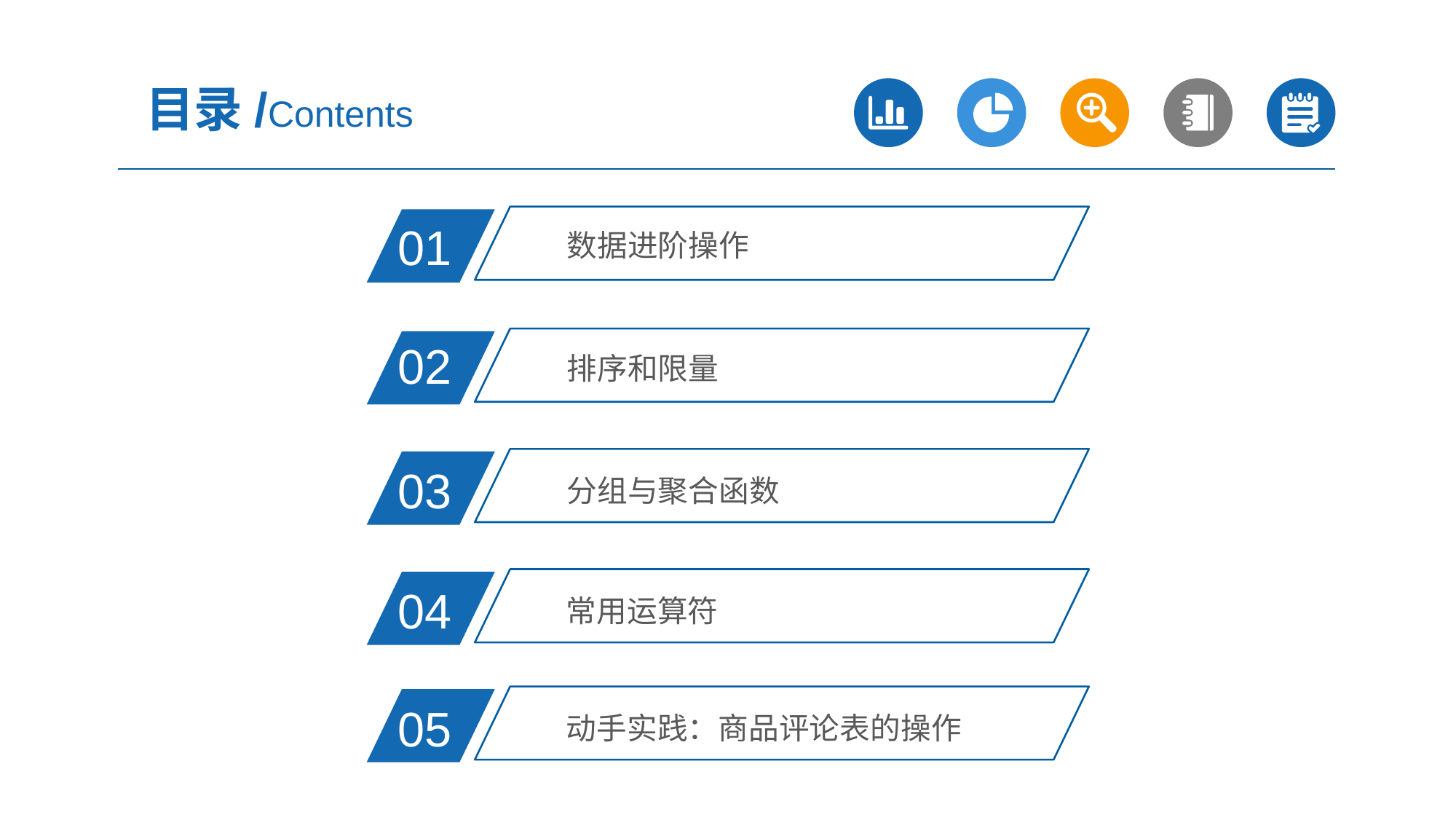

目录/Contents

数据进阶操作

01

排序和限量
02

分组与聚合函数

03

常用运算符

04

动手实践：商品评论表的操作

05